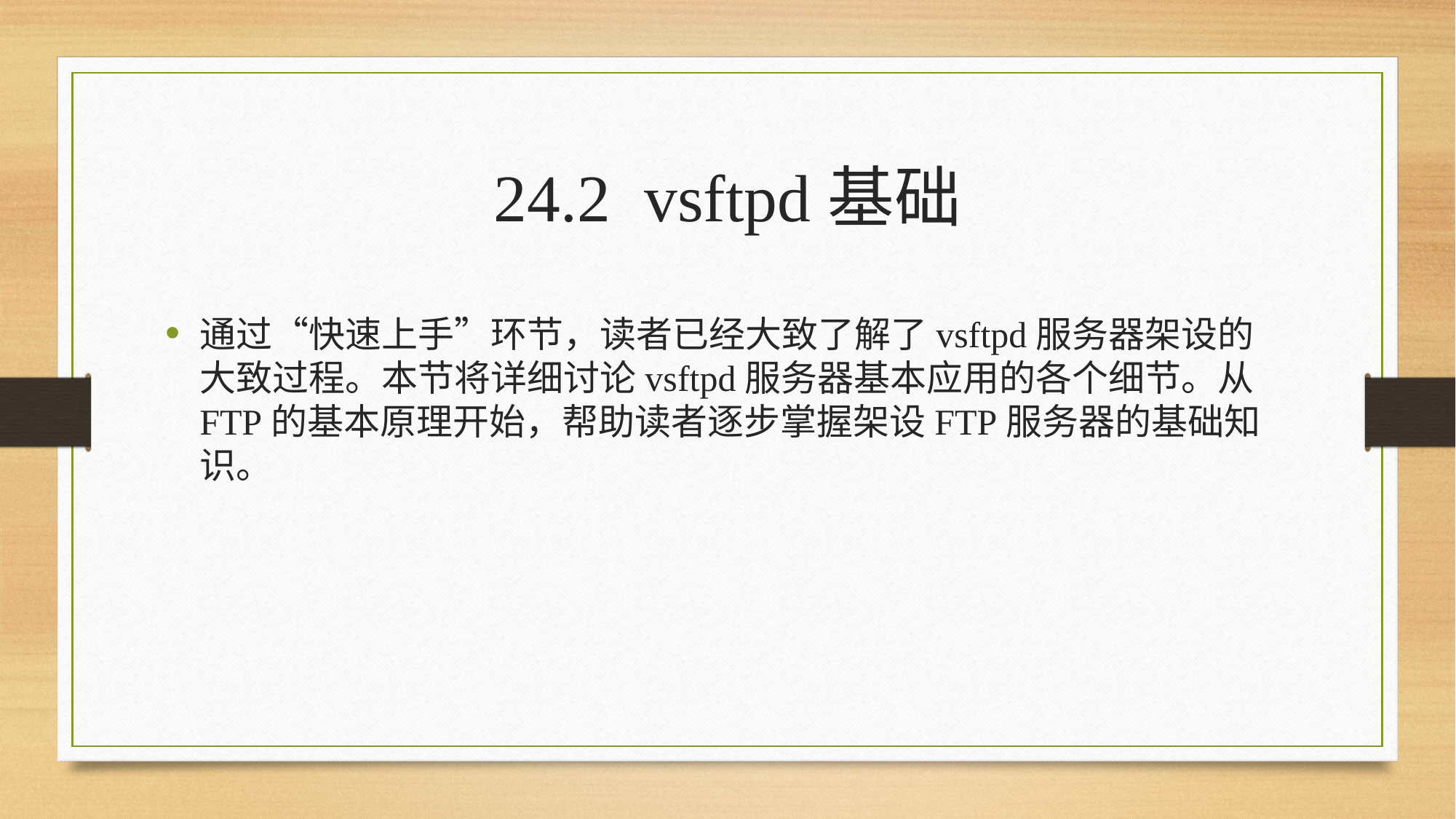

# 24.2  vsftpd基础
通过“快速上手”环节，读者已经大致了解了vsftpd服务器架设的大致过程。本节将详细讨论vsftpd服务器基本应用的各个细节。从FTP的基本原理开始，帮助读者逐步掌握架设FTP服务器的基础知识。